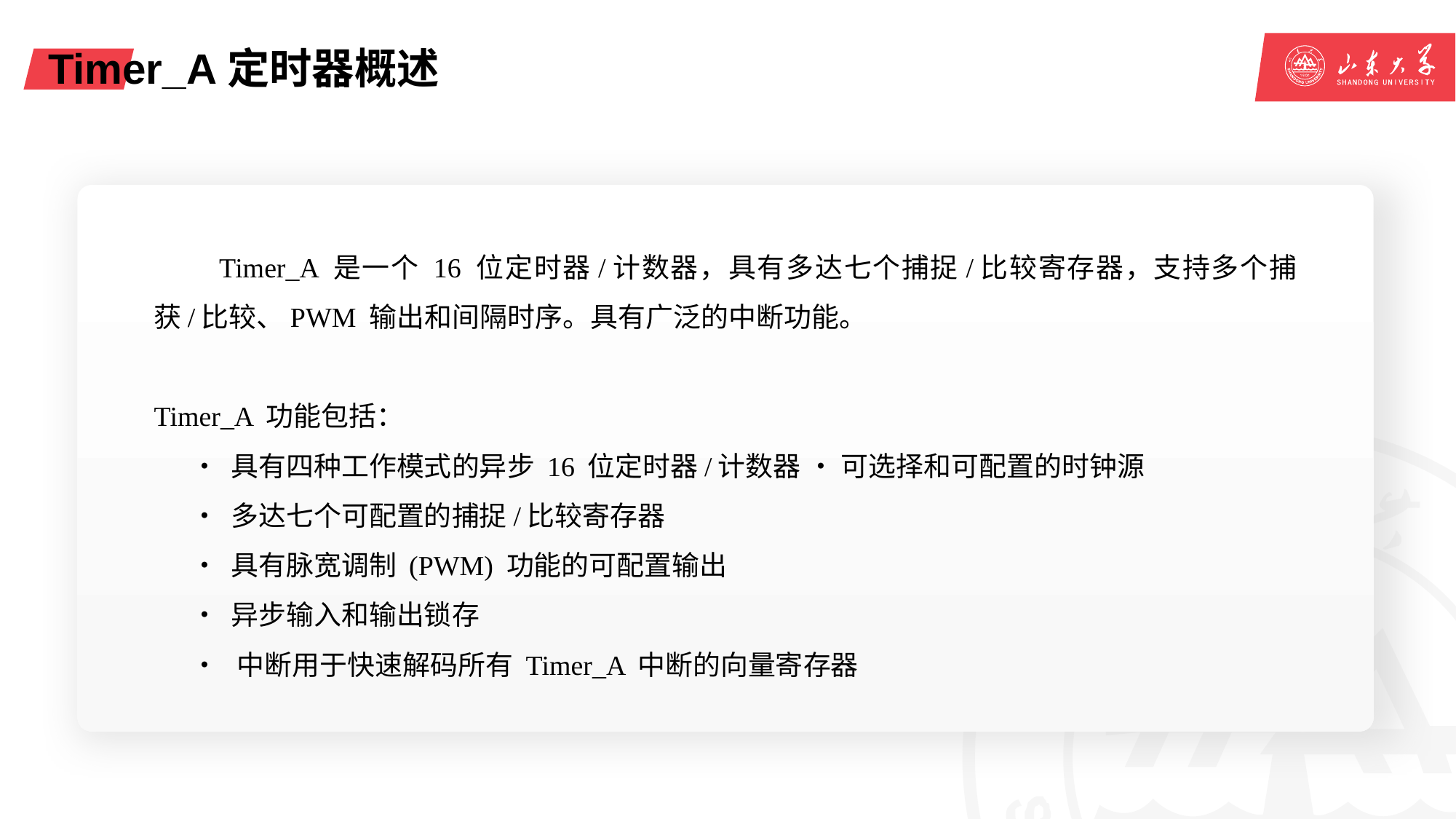

# Timer_A定时器概述

        Timer_A 是一个 16 位定时器/计数器，具有多达七个捕捉/比较寄存器，支持多个捕获/比较、PWM 输出和间隔时序。具有广泛的中断功能。

Timer_A 功能包括：
      • 具有四种工作模式的异步 16 位定时器/计数器 • 可选择和可配置的时钟源
      • 多达七个可配置的捕捉/比较寄存器
      • 具有脉宽调制 (PWM) 功能的可配置输出
      • 异步输入和输出锁存
      •  中断用于快速解码所有 Timer_A 中断的向量寄存器